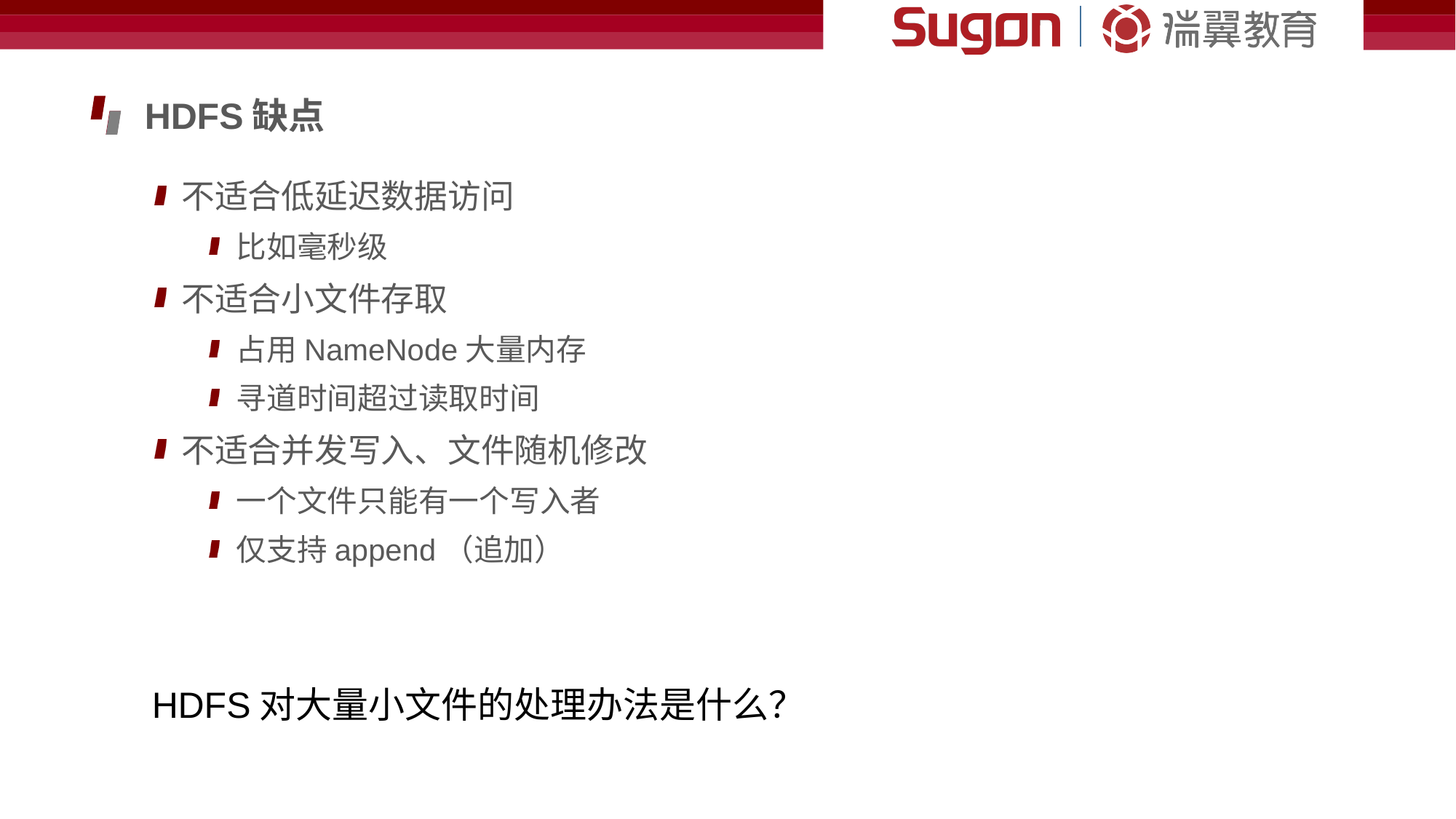

HDFS缺点

不适合低延迟数据访问
比如毫秒级
不适合小文件存取
占用NameNode大量内存
寻道时间超过读取时间
不适合并发写入、文件随机修改
一个文件只能有一个写入者
仅支持append（追加）
HDFS对大量小文件的处理办法是什么？